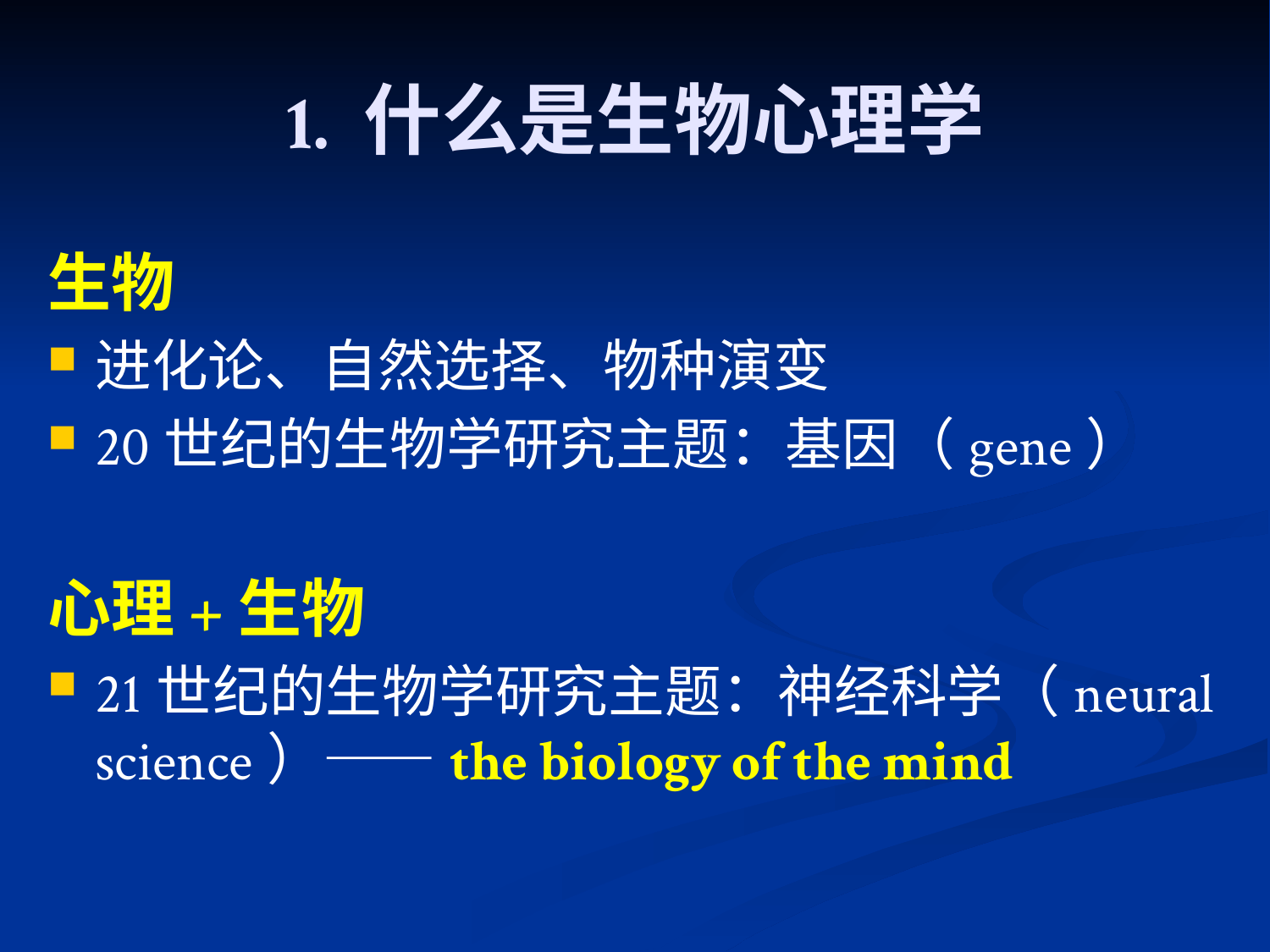

# 1. 什么是生物心理学
生物
进化论、自然选择、物种演变
20世纪的生物学研究主题：基因（gene）

心理+生物
21世纪的生物学研究主题：神经科学（neural science）——the biology of the mind